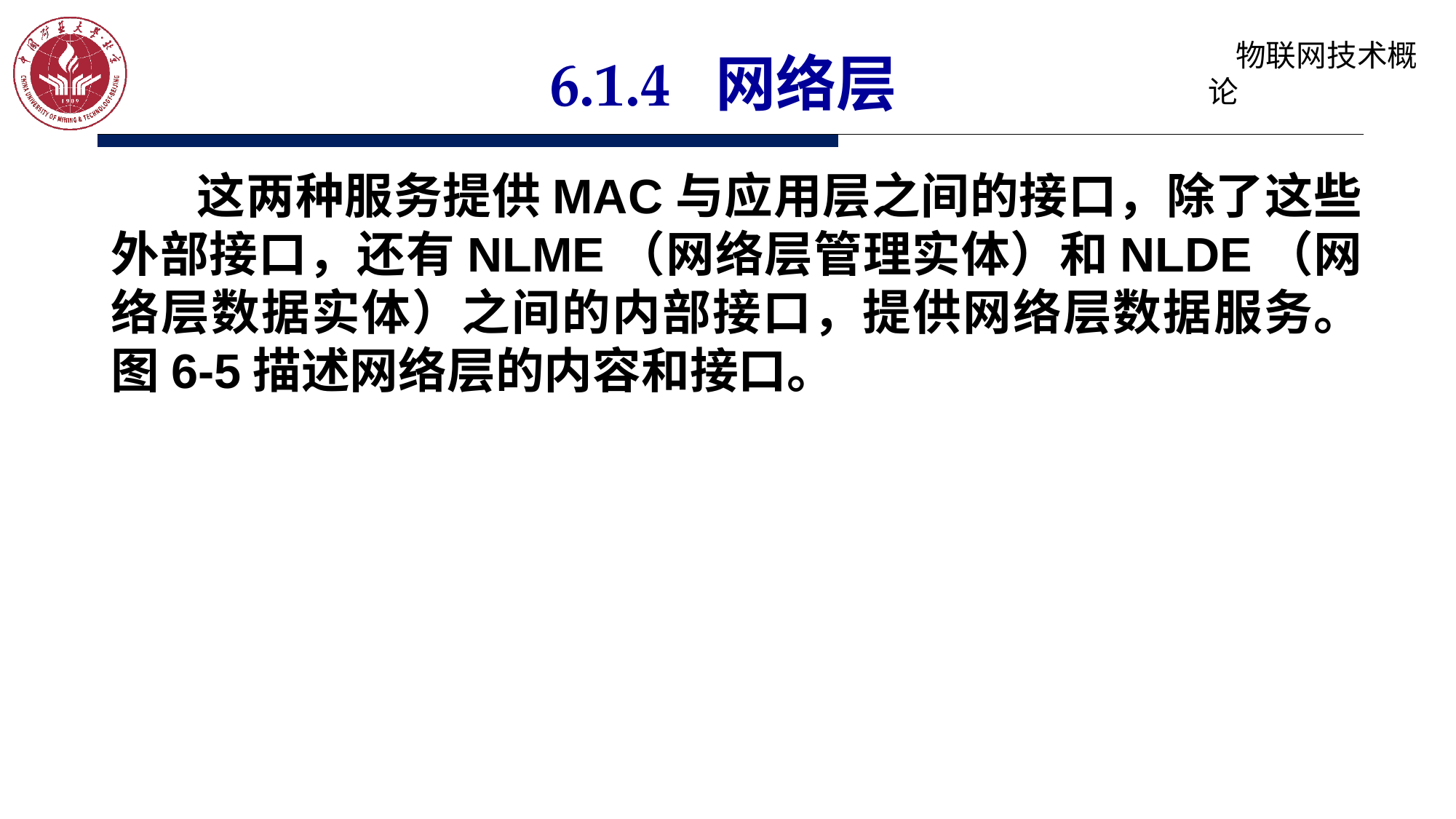

# 6.1.4  网络层
这两种服务提供MAC与应用层之间的接口，除了这些外部接口，还有NLME（网络层管理实体）和NLDE（网络层数据实体）之间的内部接口，提供网络层数据服务。图6-5描述网络层的内容和接口。